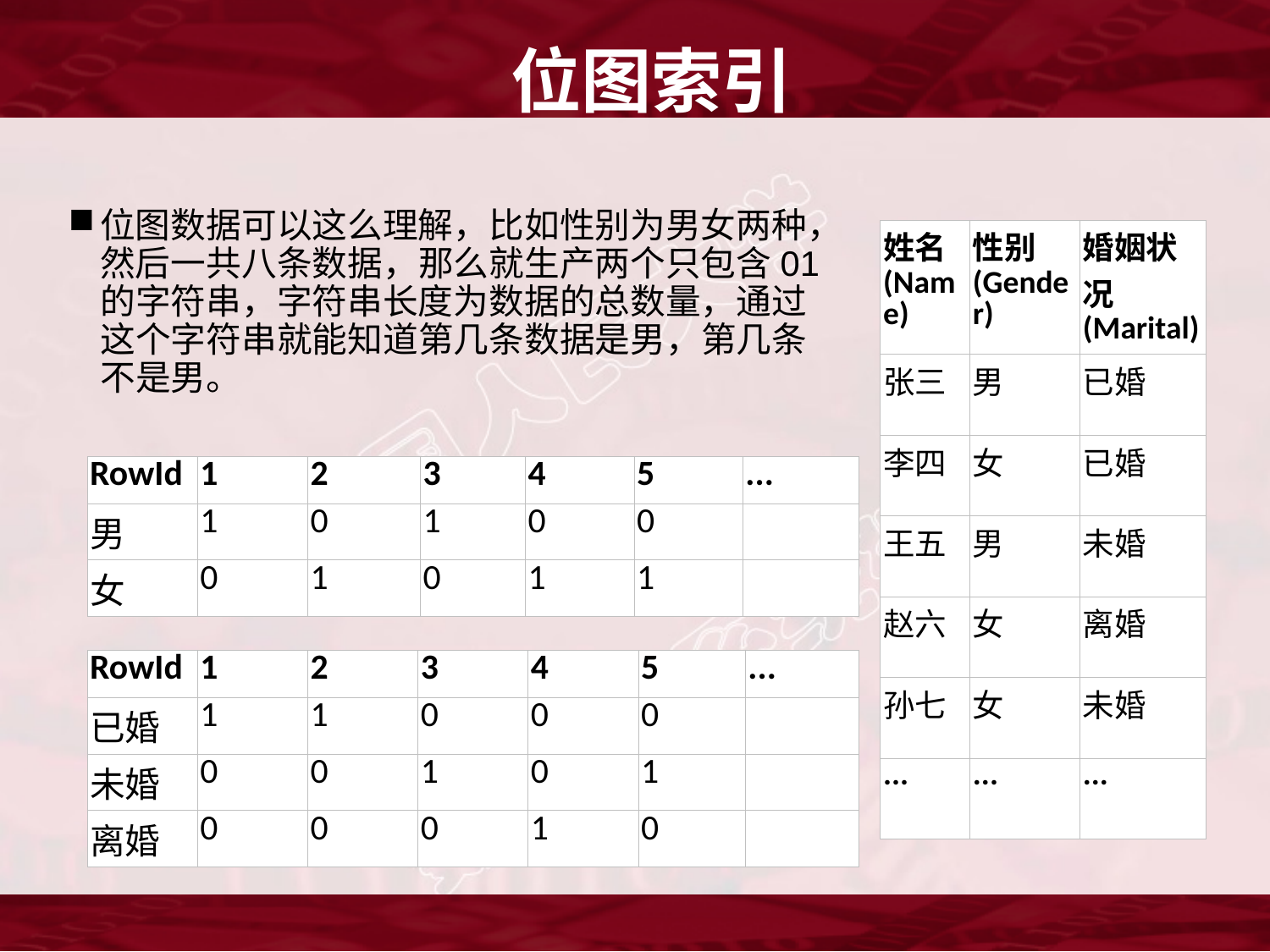

位图索引
位图数据可以这么理解，比如性别为男女两种，然后一共八条数据，那么就生产两个只包含01的字符串，字符串长度为数据的总数量，通过这个字符串就能知道第几条数据是男，第几条不是男。
| 姓名(Name) | 性别(Gender) | 婚姻状况(Marital) |
| --- | --- | --- |
| 张三 | 男 | 已婚 |
| 李四 | 女 | 已婚 |
| 王五 | 男 | 未婚 |
| 赵六 | 女 | 离婚 |
| 孙七 | 女 | 未婚 |
| ... | ... | ... |
| RowId | 1 | 2 | 3 | 4 | 5 | ... |
| --- | --- | --- | --- | --- | --- | --- |
| 男 | 1 | 0 | 1 | 0 | 0 |  |
| 女 | 0 | 1 | 0 | 1 | 1 |  |
| RowId | 1 | 2 | 3 | 4 | 5 | ... |
| --- | --- | --- | --- | --- | --- | --- |
| 已婚 | 1 | 1 | 0 | 0 | 0 |  |
| 未婚 | 0 | 0 | 1 | 0 | 1 |  |
| 离婚 | 0 | 0 | 0 | 1 | 0 |  |